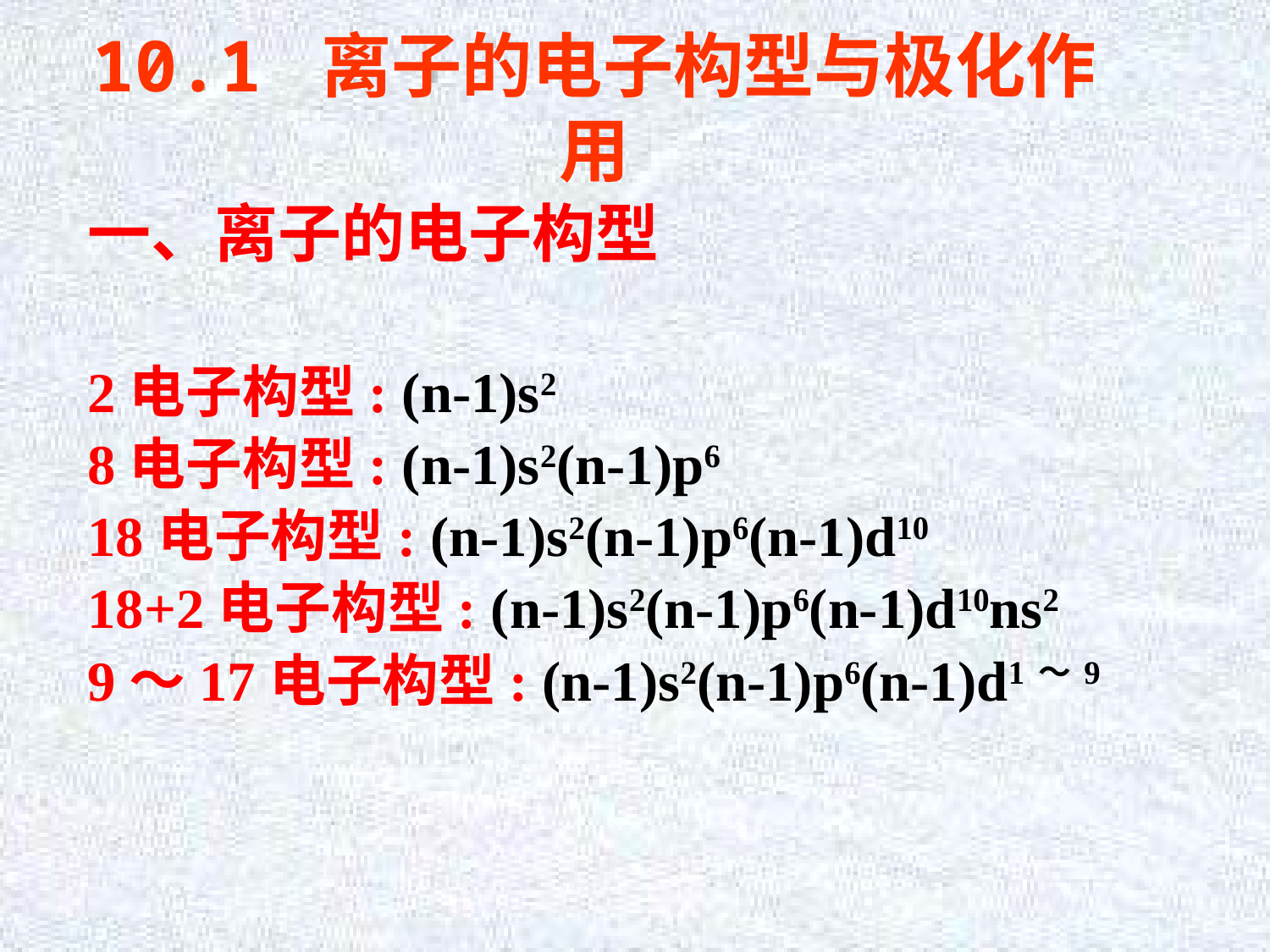

# 10.1 离子的电子构型与极化作用
一、离子的电子构型

2电子构型: (n-1)s2
8电子构型: (n-1)s2(n-1)p6
18电子构型: (n-1)s2(n-1)p6(n-1)d10
18+2电子构型: (n-1)s2(n-1)p6(n-1)d10ns2
9～17电子构型: (n-1)s2(n-1)p6(n-1)d1～9